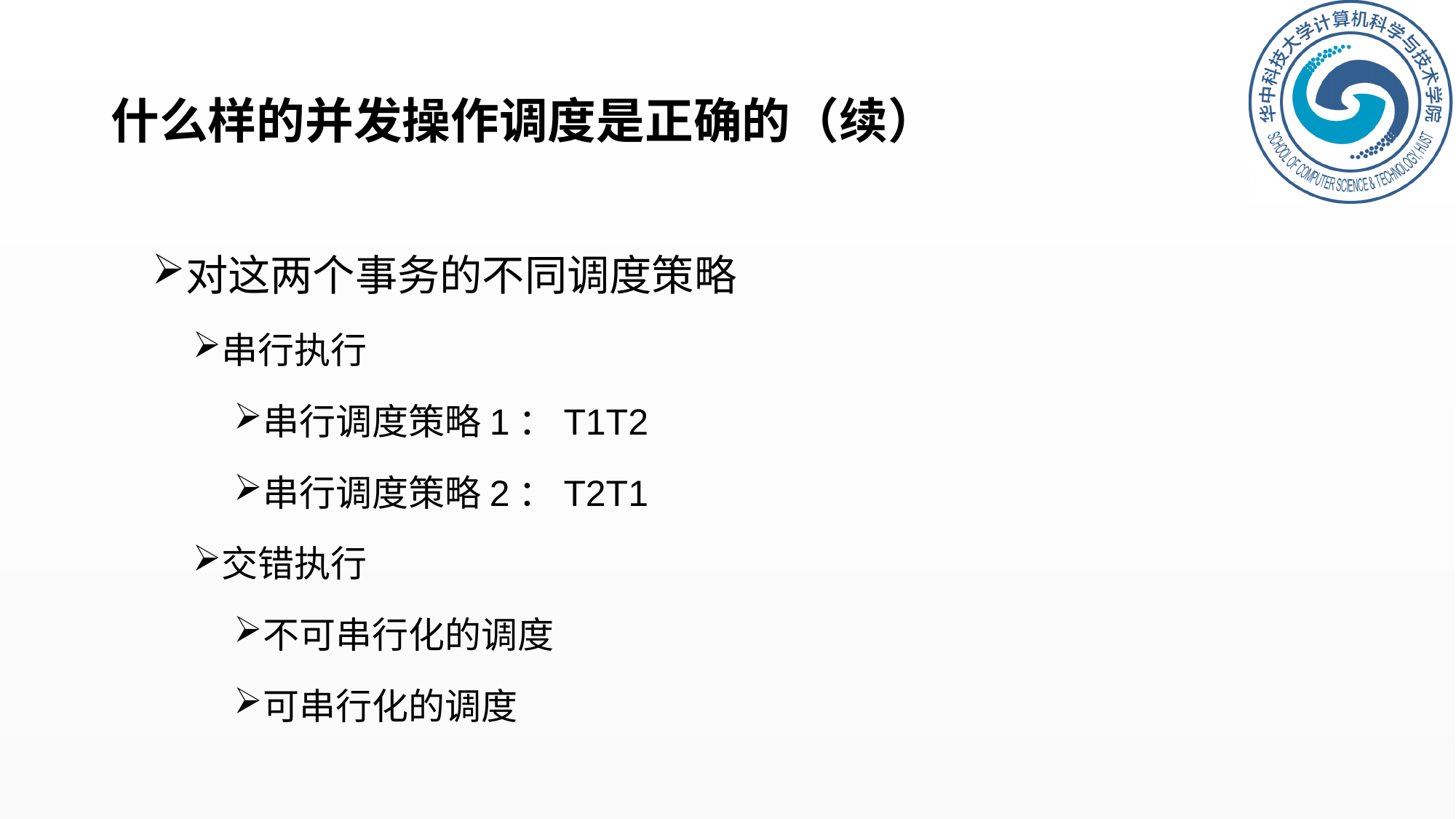

# 什么样的并发操作调度是正确的（续）
对这两个事务的不同调度策略
串行执行
串行调度策略1：T1T2
串行调度策略2：T2T1
交错执行
不可串行化的调度
可串行化的调度